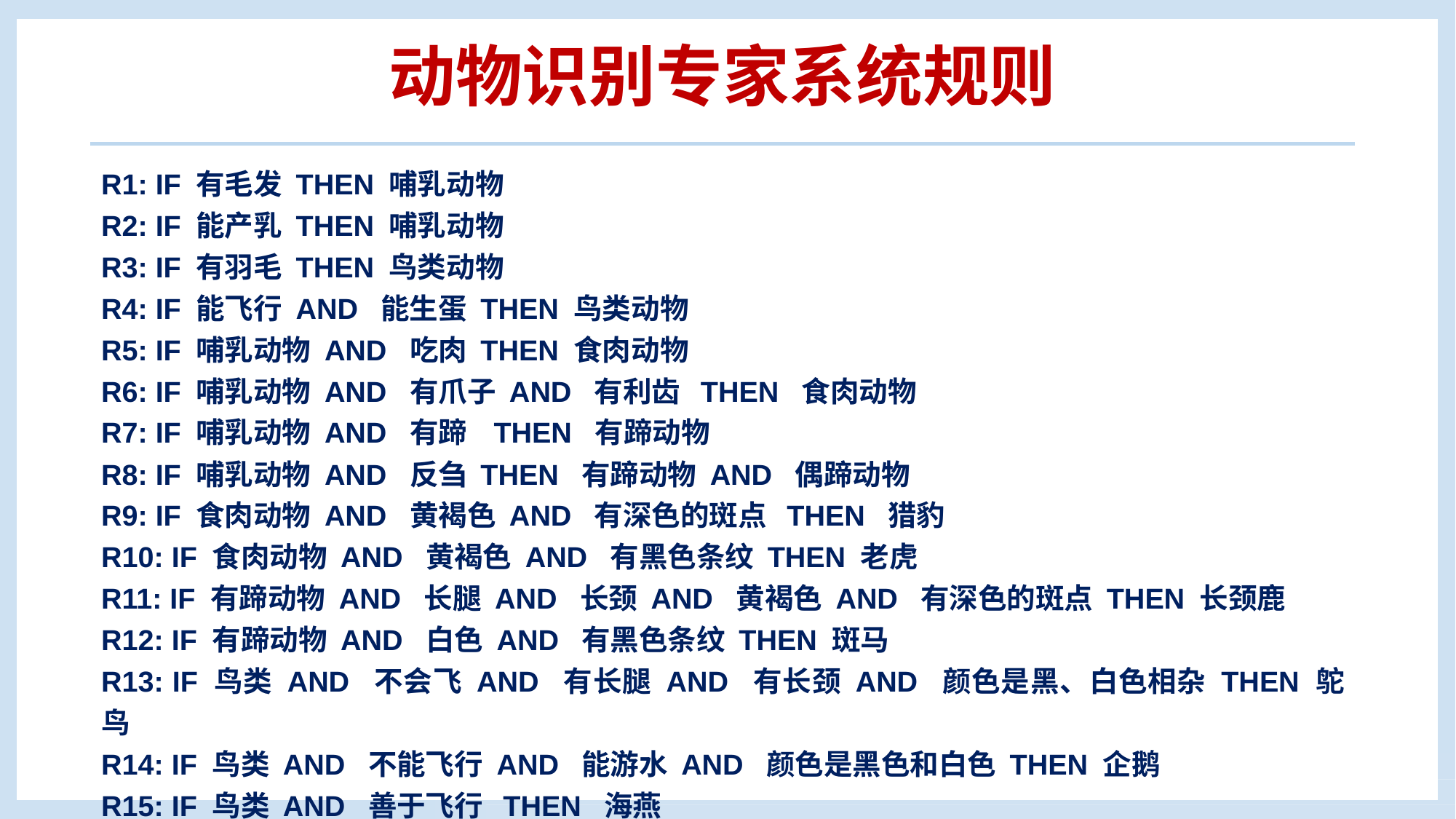

# 动物识别专家系统规则
R1: IF 有毛发 THEN 哺乳动物
R2: IF 能产乳 THEN 哺乳动物
R3: IF 有羽毛 THEN 鸟类动物
R4: IF 能飞行 AND  能生蛋 THEN 鸟类动物
R5: IF 哺乳动物 AND  吃肉 THEN 食肉动物
R6: IF 哺乳动物 AND  有爪子 AND  有利齿  THEN  食肉动物
R7: IF 哺乳动物 AND  有蹄   THEN  有蹄动物
R8: IF 哺乳动物 AND  反刍 THEN  有蹄动物 AND  偶蹄动物
R9: IF 食肉动物 AND  黄褐色 AND  有深色的斑点  THEN  猎豹
R10: IF 食肉动物 AND  黄褐色 AND  有黑色条纹 THEN 老虎
R11: IF 有蹄动物 AND  长腿 AND  长颈 AND  黄褐色 AND  有深色的斑点 THEN 长颈鹿
R12: IF 有蹄动物 AND  白色 AND  有黑色条纹 THEN 斑马
R13: IF 鸟类 AND  不会飞 AND  有长腿 AND  有长颈 AND  颜色是黑、白色相杂 THEN 鸵鸟
R14: IF 鸟类 AND  不能飞行 AND  能游水 AND  颜色是黑色和白色 THEN 企鹅
R15: IF 鸟类 AND  善于飞行  THEN  海燕